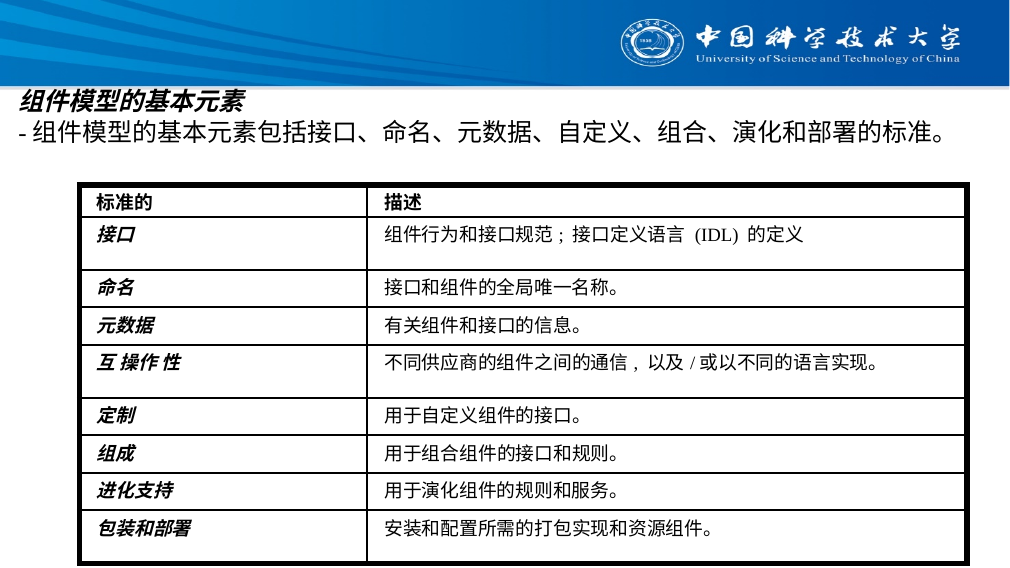

组件模型的基本元素
-组件模型的基本元素包括接口、命名、元数据、自定义、组合、演化和部署的标准。
| 标准的 | 描述 |
| --- | --- |
| 接口 | 组件行为和接口规范; 接口定义语言 (IDL) 的定义 |
| 命名 | 接口和组件的全局唯一名称。 |
| 元数据 | 有关组件和接口的信息。 |
| 互 操作 性 | 不同供应商的组件之间的通信, 以及/或以不同的语言实现。 |
| 定制 | 用于自定义组件的接口。 |
| 组成 | 用于组合组件的接口和规则。 |
| 进化支持 | 用于演化组件的规则和服务。 |
| 包装和部署 | 安装和配置所需的打包实现和资源组件。 |